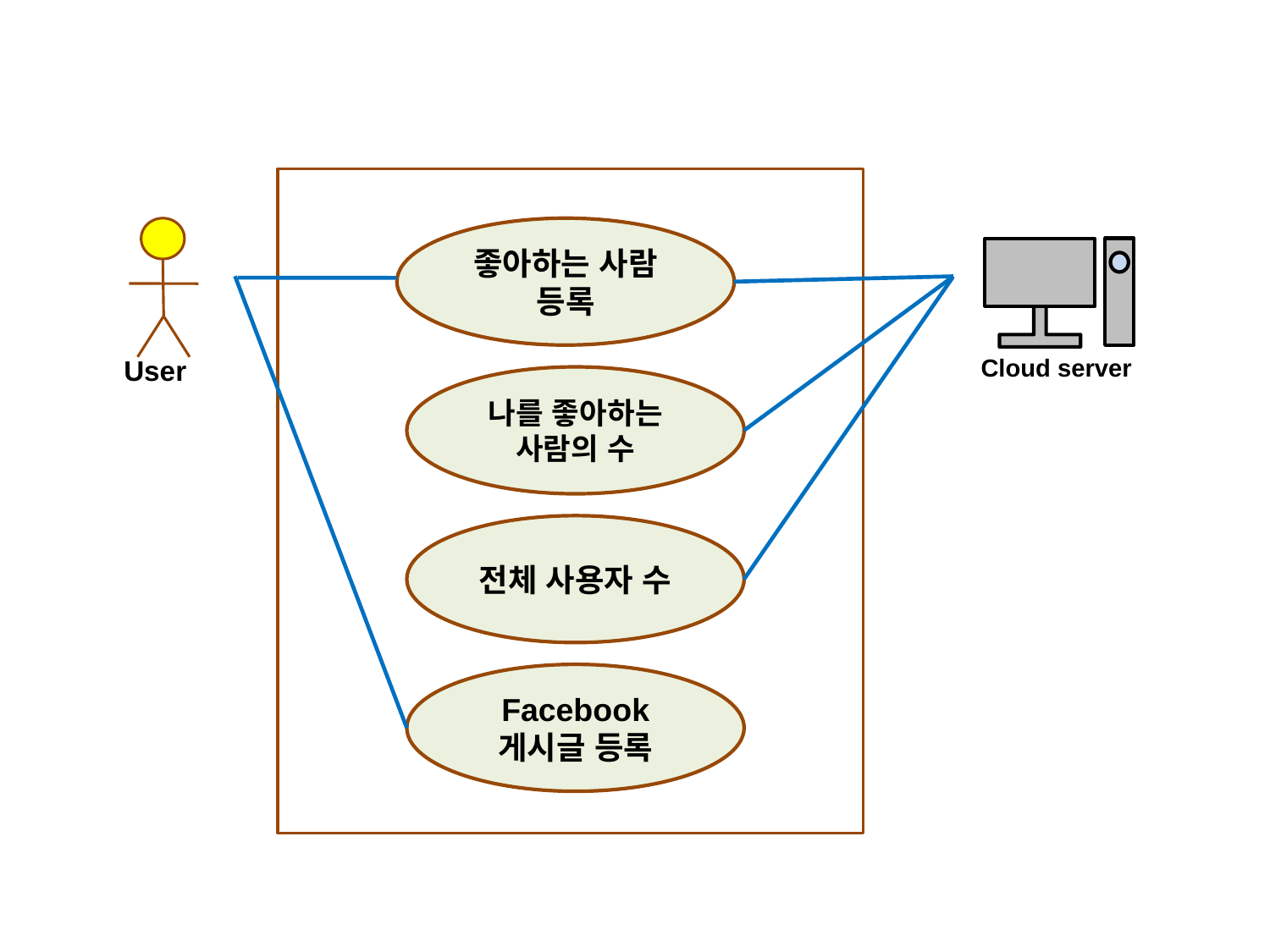

User
좋아하는 사람 등록
나를 좋아하는 사람의 수
전체 사용자 수
Facebook
게시글 등록

Cloud server